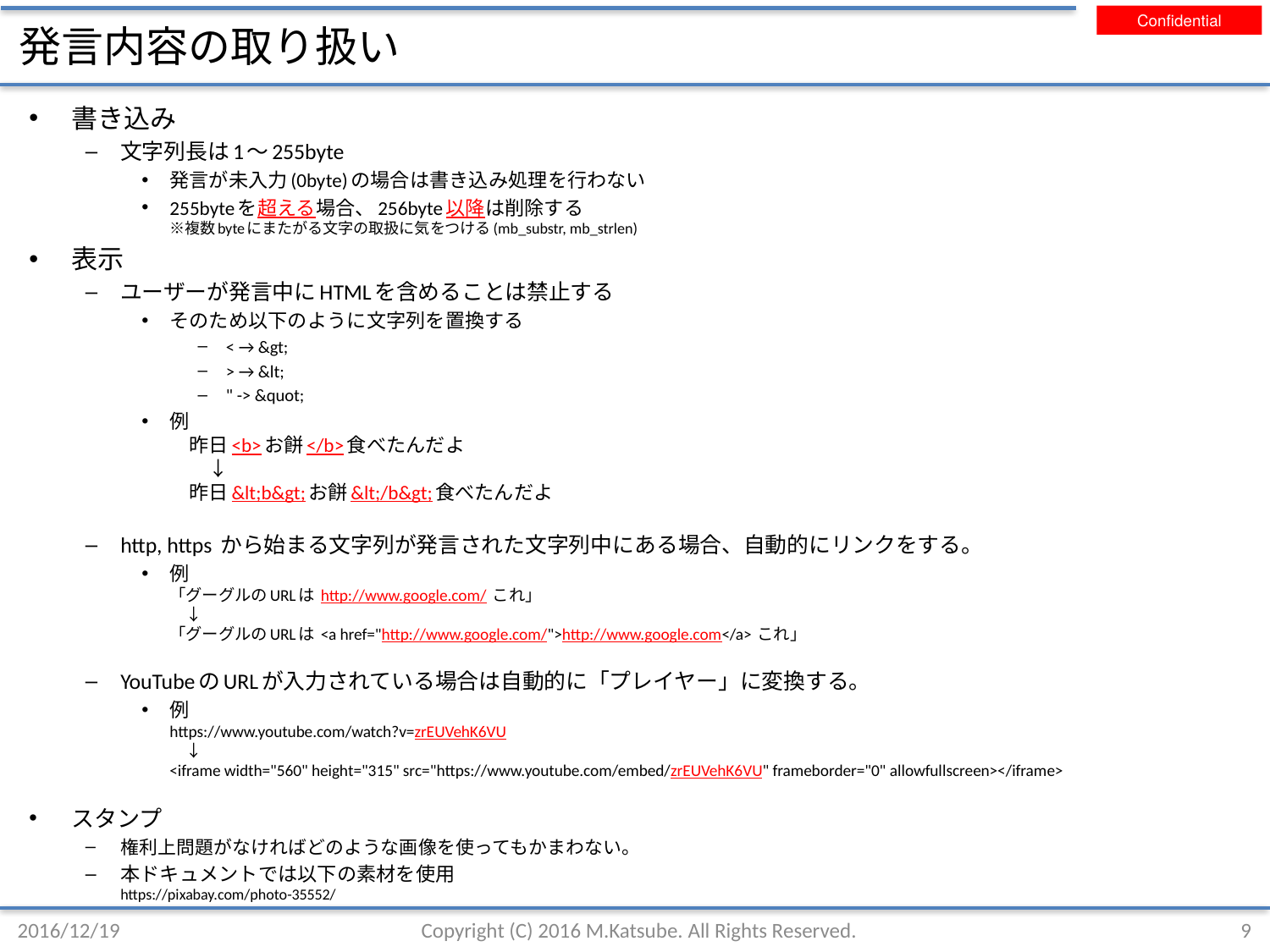

# 発言内容の取り扱い
書き込み
文字列長は1〜255byte
発言が未入力(0byte)の場合は書き込み処理を行わない
255byteを超える場合、256byte以降は削除する
※複数byteにまたがる文字の取扱に気をつける(mb_substr, mb_strlen)
表示
ユーザーが発言中にHTMLを含めることは禁止する
そのため以下のように文字列を置換する
< → &gt;
> → &lt;
" -> &quot;
例
　昨日<b>お餅</b>食べたんだよ
　　↓
　昨日&lt;b&gt;お餅&lt;/b&gt;食べたんだよ
http, https から始まる文字列が発言された文字列中にある場合、自動的にリンクをする。
例
「グーグルのURLは http://www.google.com/ これ」
　↓
「グーグルのURLは <a href="http://www.google.com/">http://www.google.com</a> これ」
YouTubeのURLが入力されている場合は自動的に「プレイヤー」に変換する。
例
https://www.youtube.com/watch?v=zrEUVehK6VU
　↓
<iframe width="560" height="315" src="https://www.youtube.com/embed/zrEUVehK6VU" frameborder="0" allowfullscreen></iframe>
スタンプ
権利上問題がなければどのような画像を使ってもかまわない。
本ドキュメントでは以下の素材を使用
https://pixabay.com/photo-35552/
2016/12/19
9
Copyright (C) 2016 M.Katsube. All Rights Reserved.